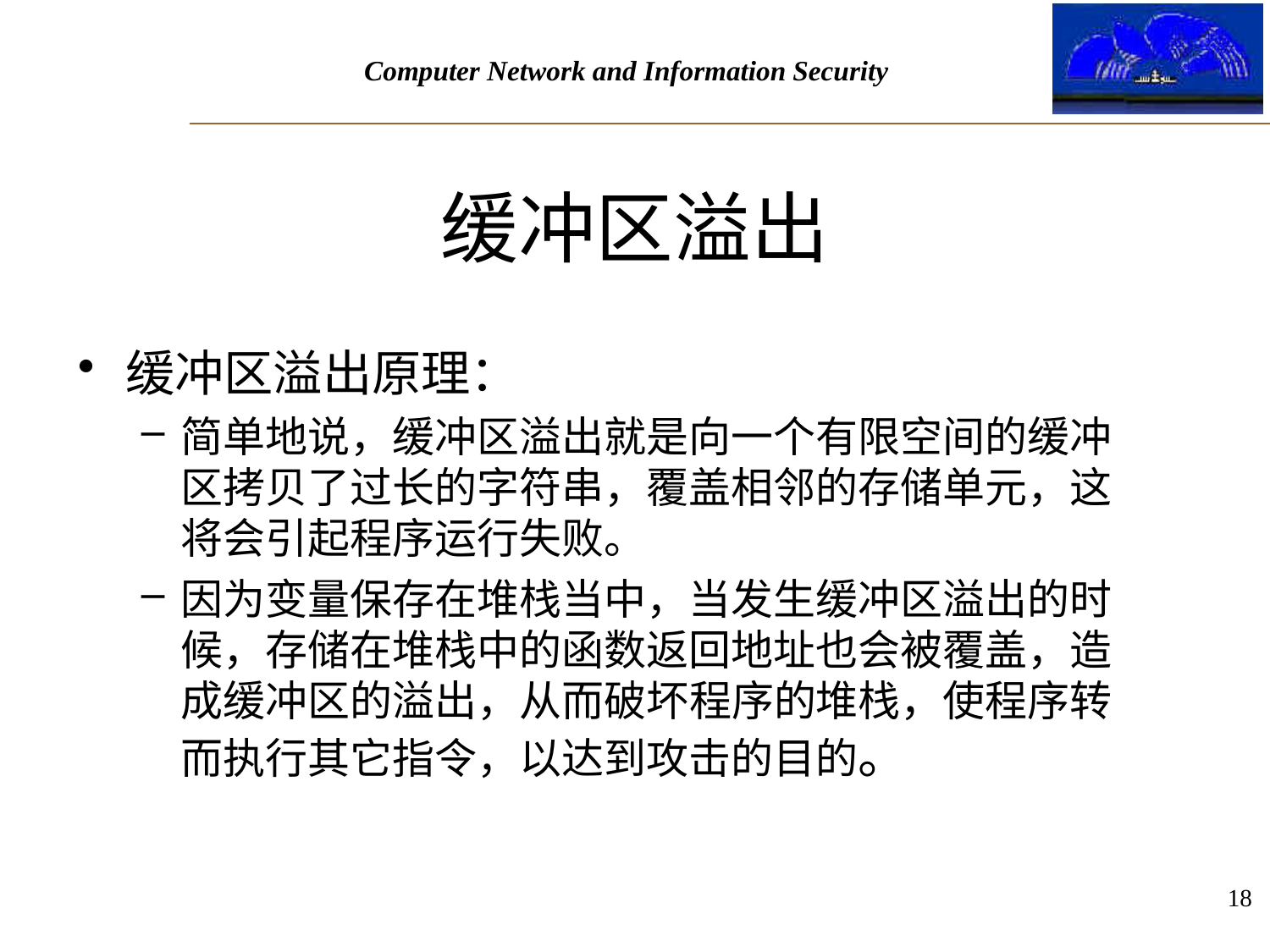

# 缓冲区溢出
缓冲区溢出原理：
简单地说，缓冲区溢出就是向一个有限空间的缓冲区拷贝了过长的字符串，覆盖相邻的存储单元，这将会引起程序运行失败。
因为变量保存在堆栈当中，当发生缓冲区溢出的时候，存储在堆栈中的函数返回地址也会被覆盖，造成缓冲区的溢出，从而破坏程序的堆栈，使程序转而执行其它指令，以达到攻击的目的。
18